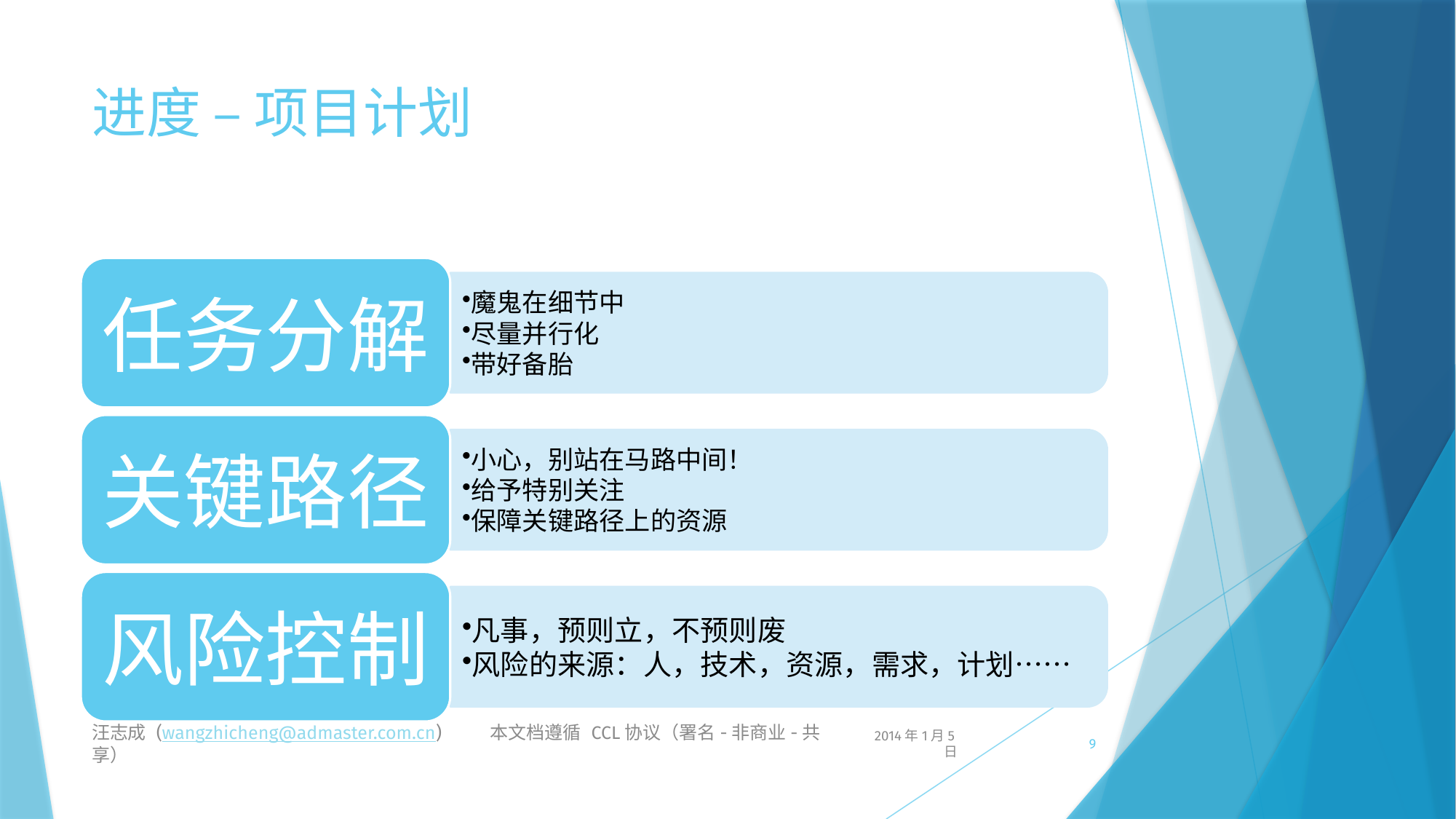

# 进度 – 项目计划
任务分解
关键路径
魔鬼在细节中
带好备胎
尽量并行化
凡事，预则立，不预则废
风险的来源：人，技术，资源，需求，计划……
风险控制
小心，别站在马路中间！
给予特别关注
保障关键路径上的资源
汪志成 (wangzhicheng@admaster.com.cn)         本文档遵循 CCL协议（署名-非商业-共享）
2014年1月5日
9